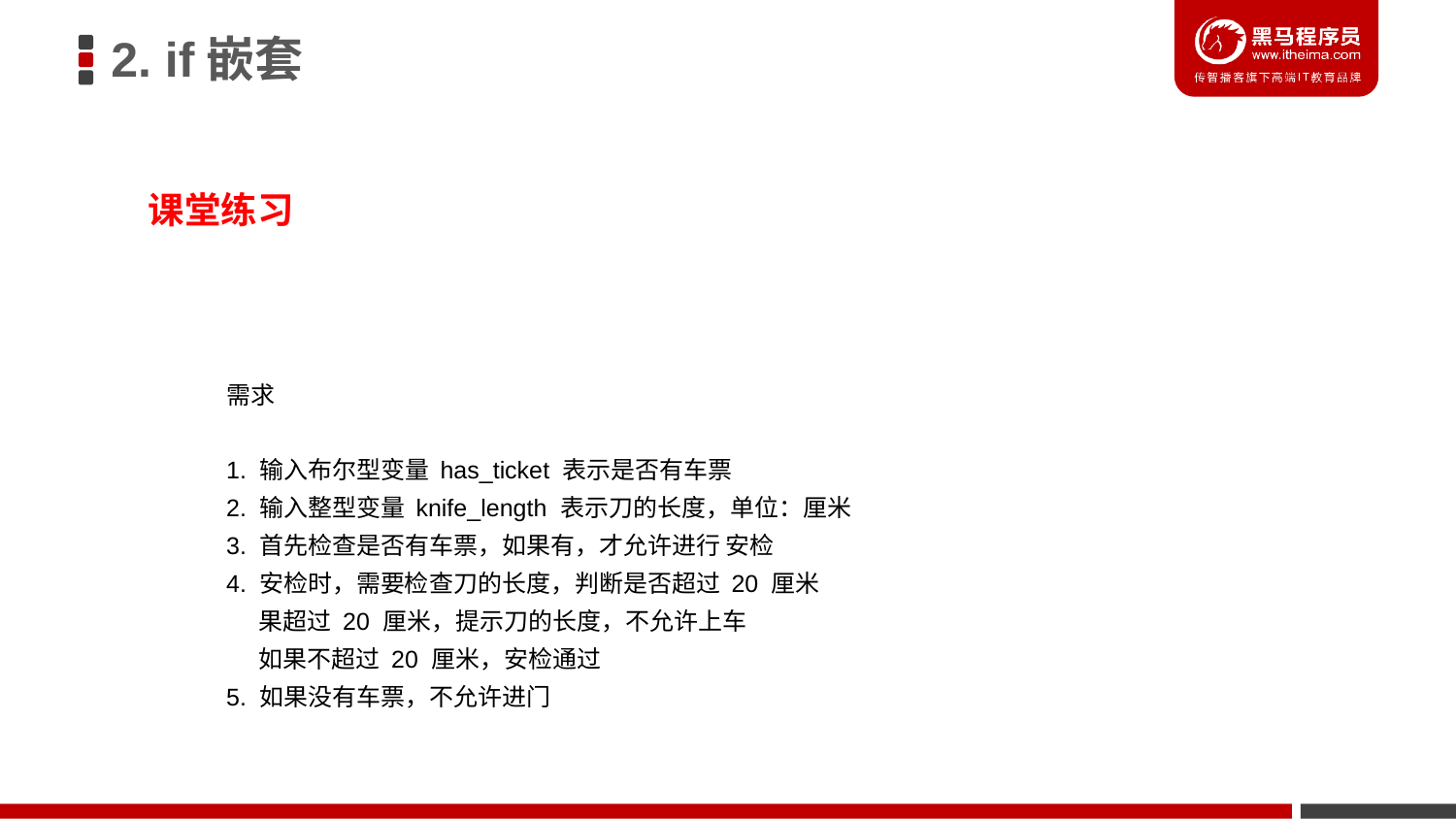

2. if嵌套
课堂练习
需求

1. 输入布尔型变量 has_ticket 表示是否有车票
2. 输入整型变量 knife_length 表示刀的长度，单位：厘米
3. 首先检查是否有车票，如果有，才允许进行 安检
4. 安检时，需要检查刀的长度，判断是否超过 20 厘米
     果超过 20 厘米，提示刀的长度，不允许上车
     如果不超过 20 厘米，安检通过
5. 如果没有车票，不允许进门